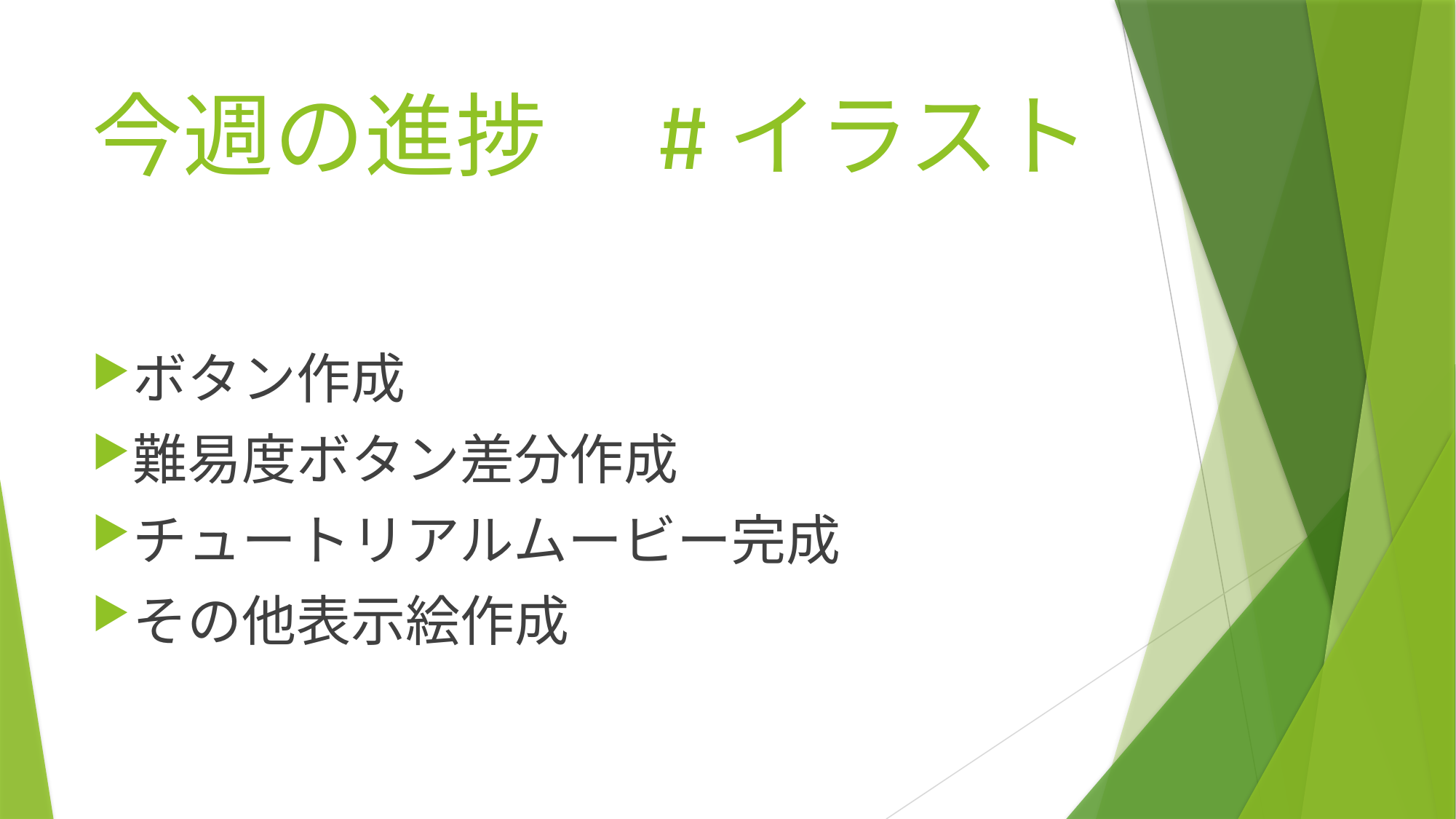

# 今週の進捗　#イラスト

ボタン作成
難易度ボタン差分作成
チュートリアルムービー完成
その他表示絵作成